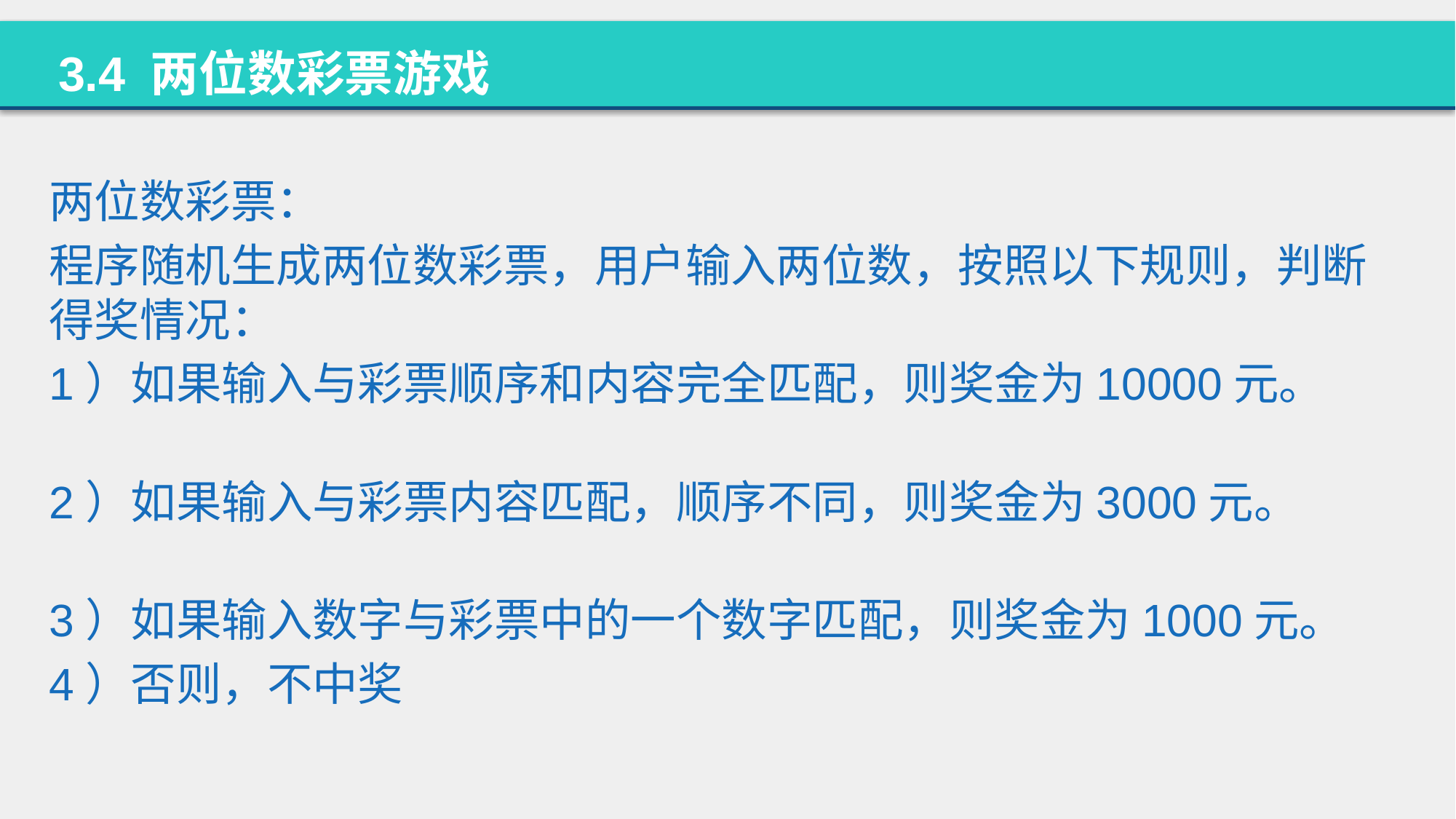

3.4 两位数彩票游戏
两位数彩票：
程序随机生成两位数彩票，用户输入两位数，按照以下规则，判断得奖情况：
1）如果输入与彩票顺序和内容完全匹配，则奖金为10000元。
2）如果输入与彩票内容匹配，顺序不同，则奖金为3000元。
3）如果输入数字与彩票中的一个数字匹配，则奖金为1000元。
4）否则，不中奖